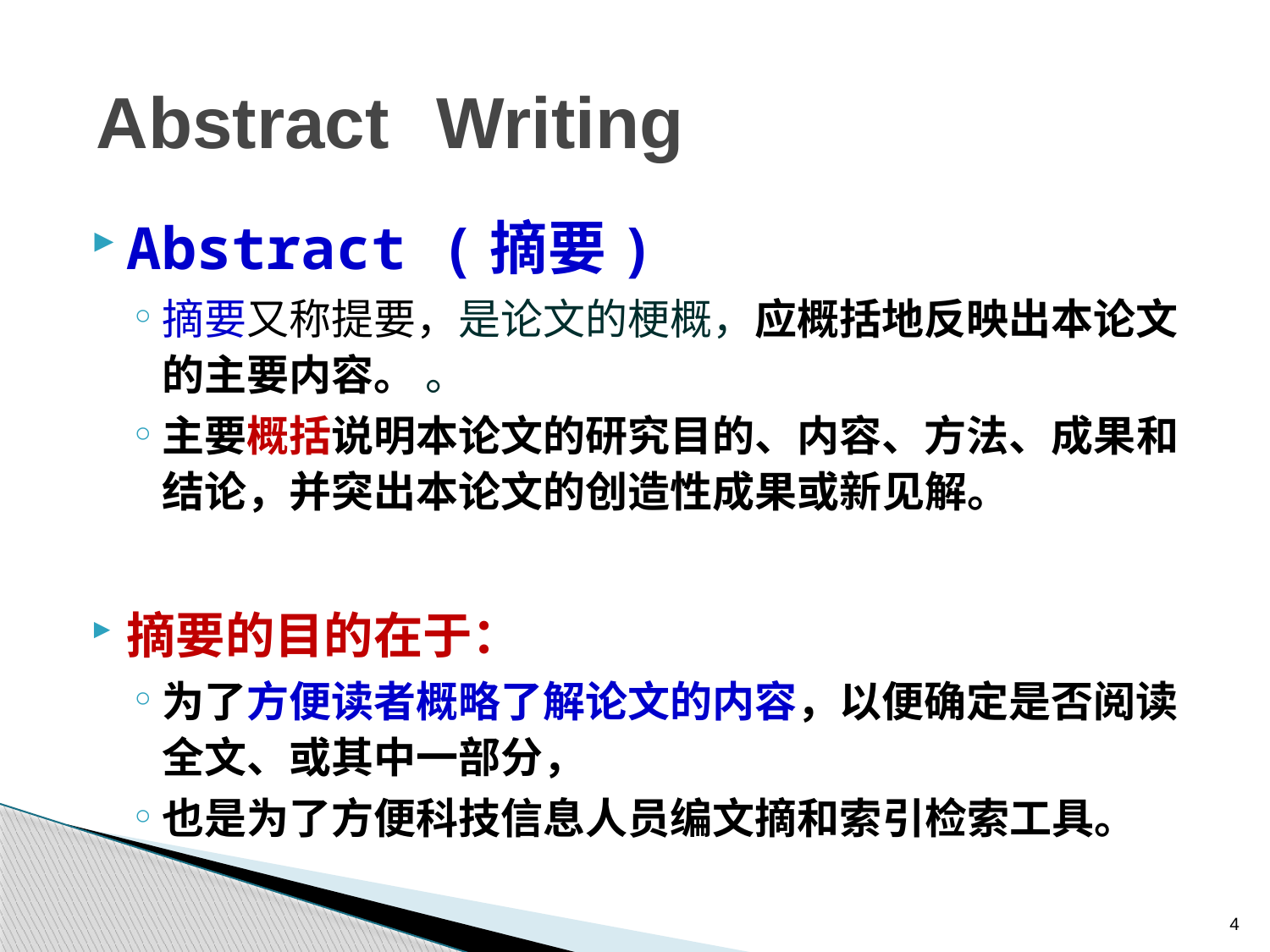

# Abstract Writing
Abstract (摘要)
摘要又称提要，是论文的梗概，应概括地反映出本论文的主要内容。 。
主要概括说明本论文的研究目的、内容、方法、成果和结论，并突出本论文的创造性成果或新见解。

摘要的目的在于：
为了方便读者概略了解论文的内容，以便确定是否阅读全文、或其中一部分，
也是为了方便科技信息人员编文摘和索引检索工具。

4